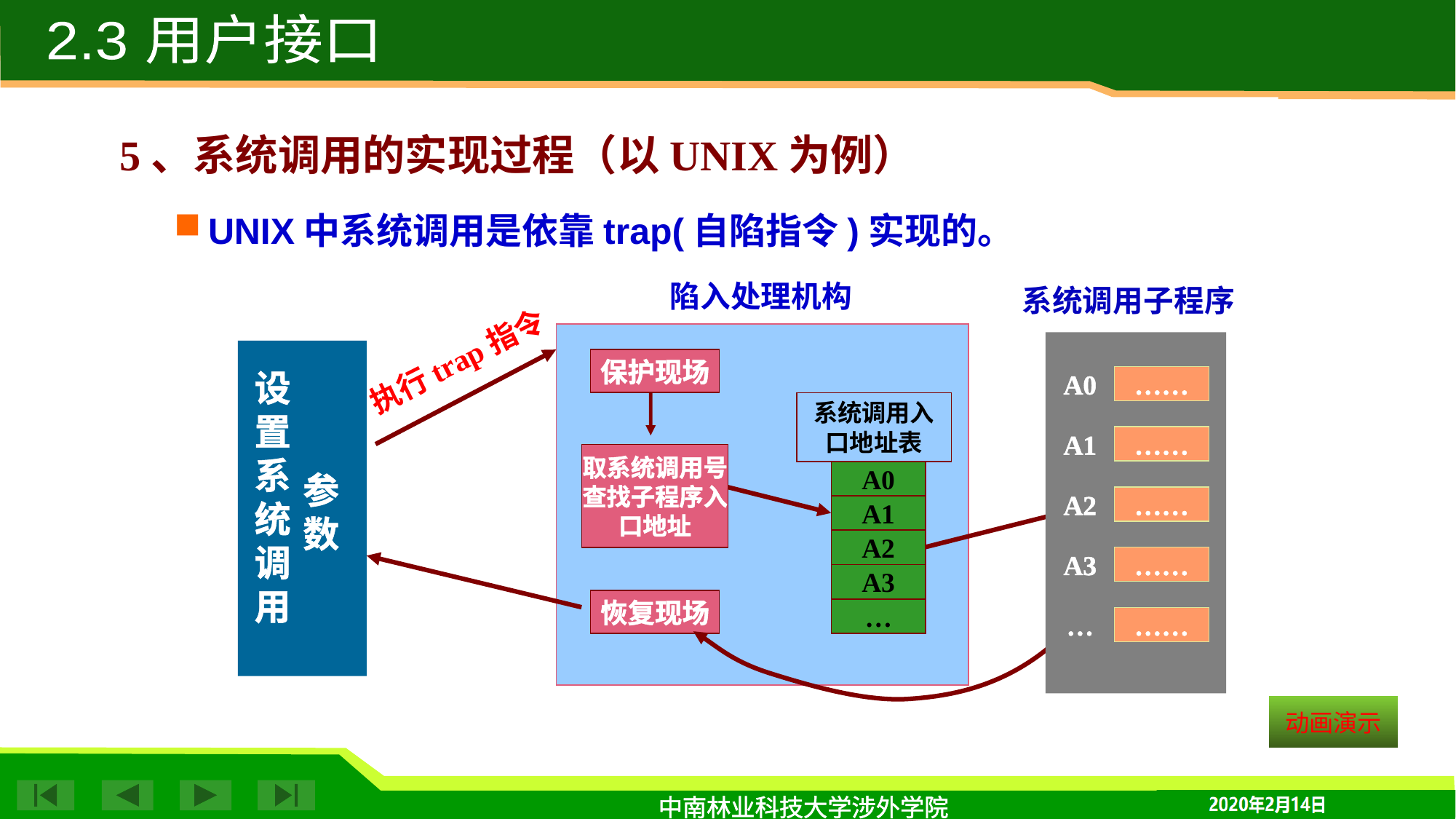

2.3 用户接口
5、系统调用的实现过程（以UNIX为例）
UNIX中系统调用是依靠trap(自陷指令)实现的。
陷入处理机构

保护现场
系统调用入口地址表
取系统调用号
查找子程序入
口地址
A0
A1
A2
A3
恢复现场
…
系统调用子程序

A0
A1
A2
A3
…
……
……
……
……
……
执行trap指令

设
置
系
统
调
用
参
数

动画演示